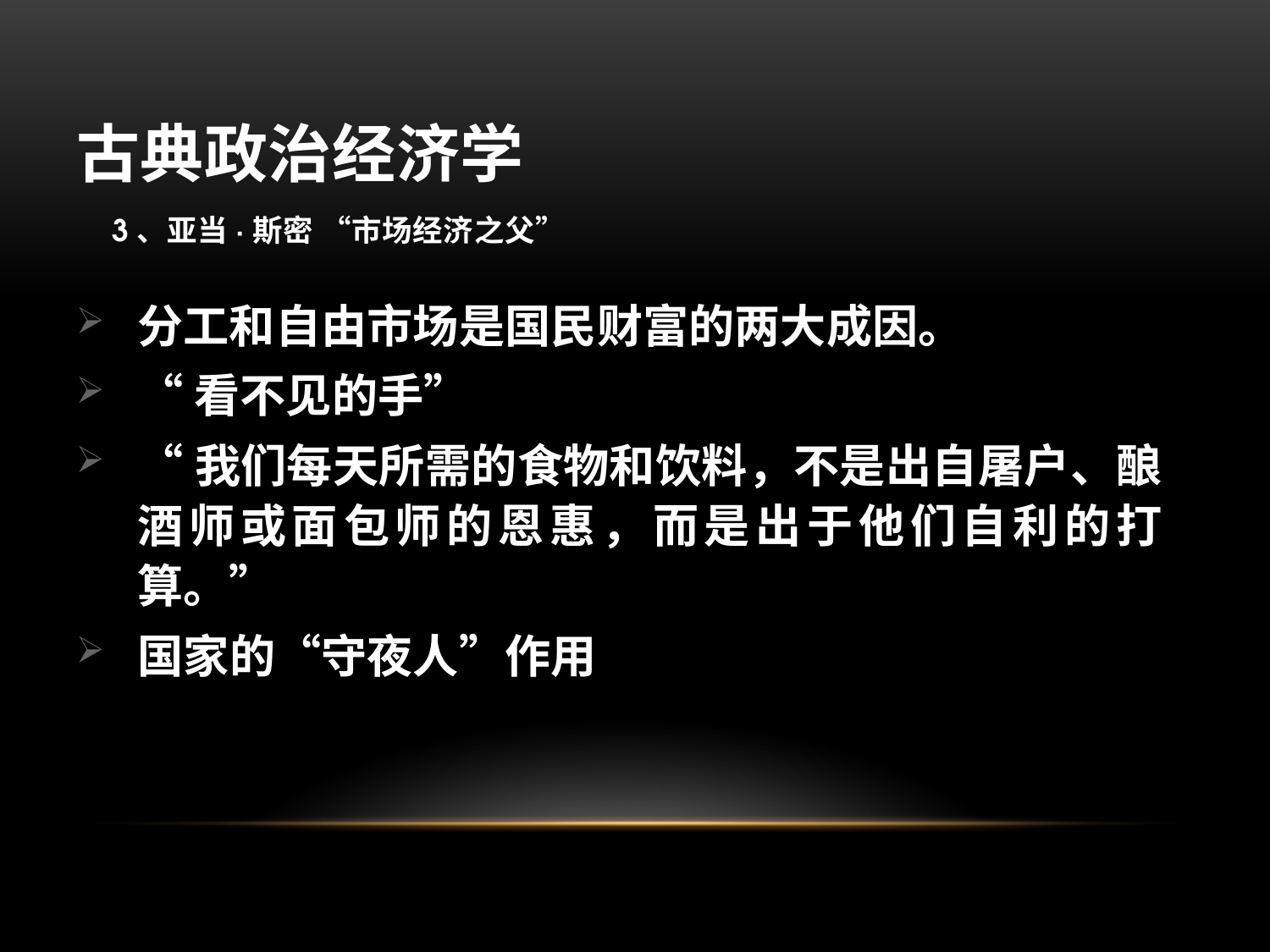

古典政治经济学
    3、亚当·斯密 “市场经济之父”
分工和自由市场是国民财富的两大成因。
“看不见的手”
“我们每天所需的食物和饮料，不是出自屠户、酿酒师或面包师的恩惠，而是出于他们自利的打算。”
国家的“守夜人”作用